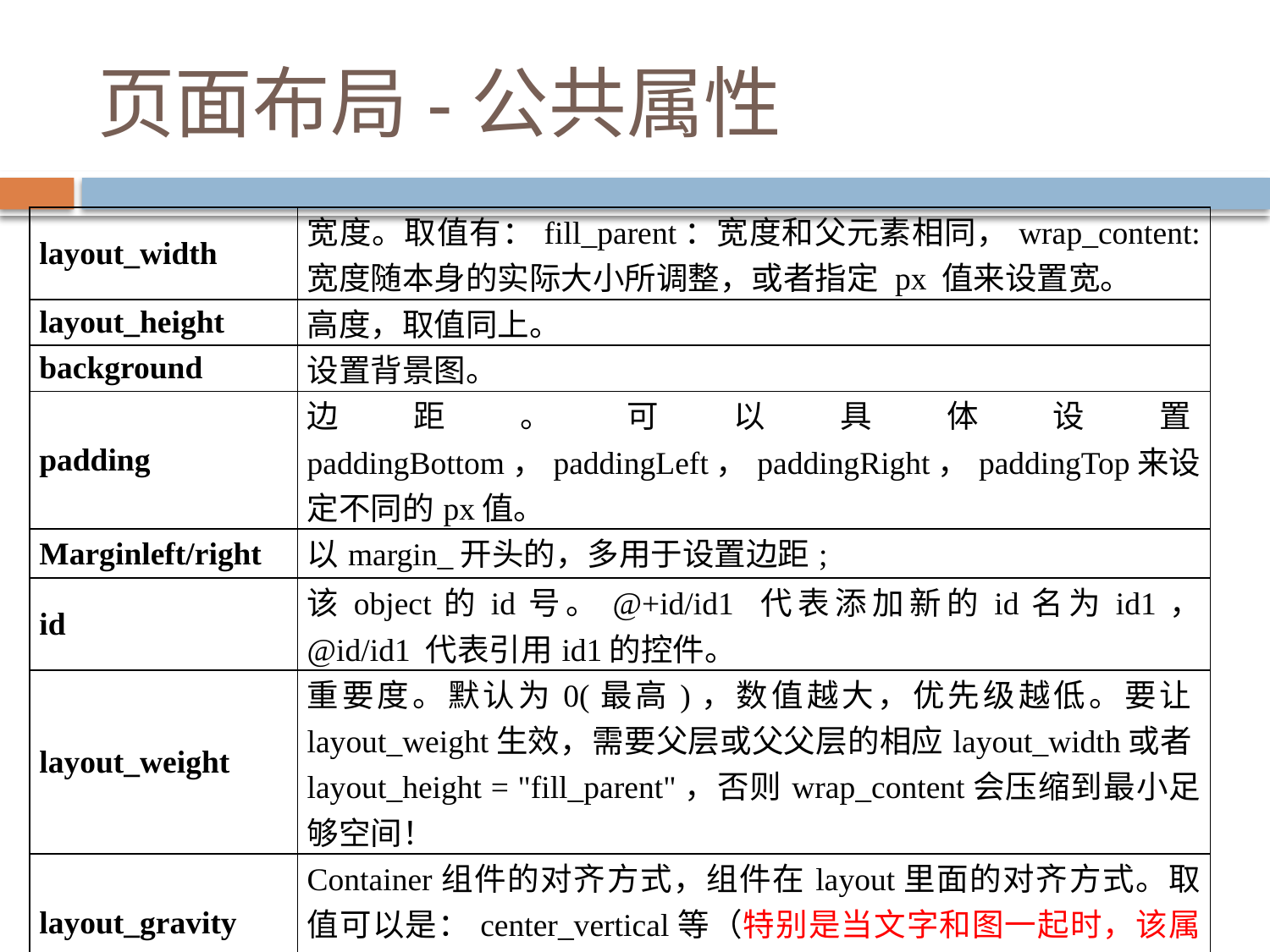

# 页面布局-公共属性
| layout\_width | 宽度。取值有：fill\_parent：宽度和父元素相同，wrap\_content: 宽度随本身的实际大小所调整，或者指定 px 值来设置宽。 |
| --- | --- |
| layout\_height | 高度，取值同上。 |
| background | 设置背景图。 |
| padding | 边距。可以具体设置paddingBottom，paddingLeft，paddingRight，paddingTop来设定不同的px值。 |
| Marginleft/right | 以margin\_开头的，多用于设置边距; |
| id | 该object的id号。@+id/id1 代表添加新的id名为id1， @id/id1 代表引用id1的控件。 |
| layout\_weight | 重要度。默认为0(最高)，数值越大，优先级越低。要让layout\_weight生效，需要父层或父父层的相应layout\_width或者layout\_height = "fill\_parent"，否则wrap\_content会压缩到最小足够空间！ |
| layout\_gravity | Container组件的对齐方式，组件在layout里面的对齐方式。取值可以是：center\_vertical等（特别是当文字和图一起时，该属性很重要） |
| gravity | 文字在组件里的对齐方式，例如设置button里面的文字在button中居中显示。 |
| 注意，大多数属性是可以调用对应的函数来动态改变状态的 |  |